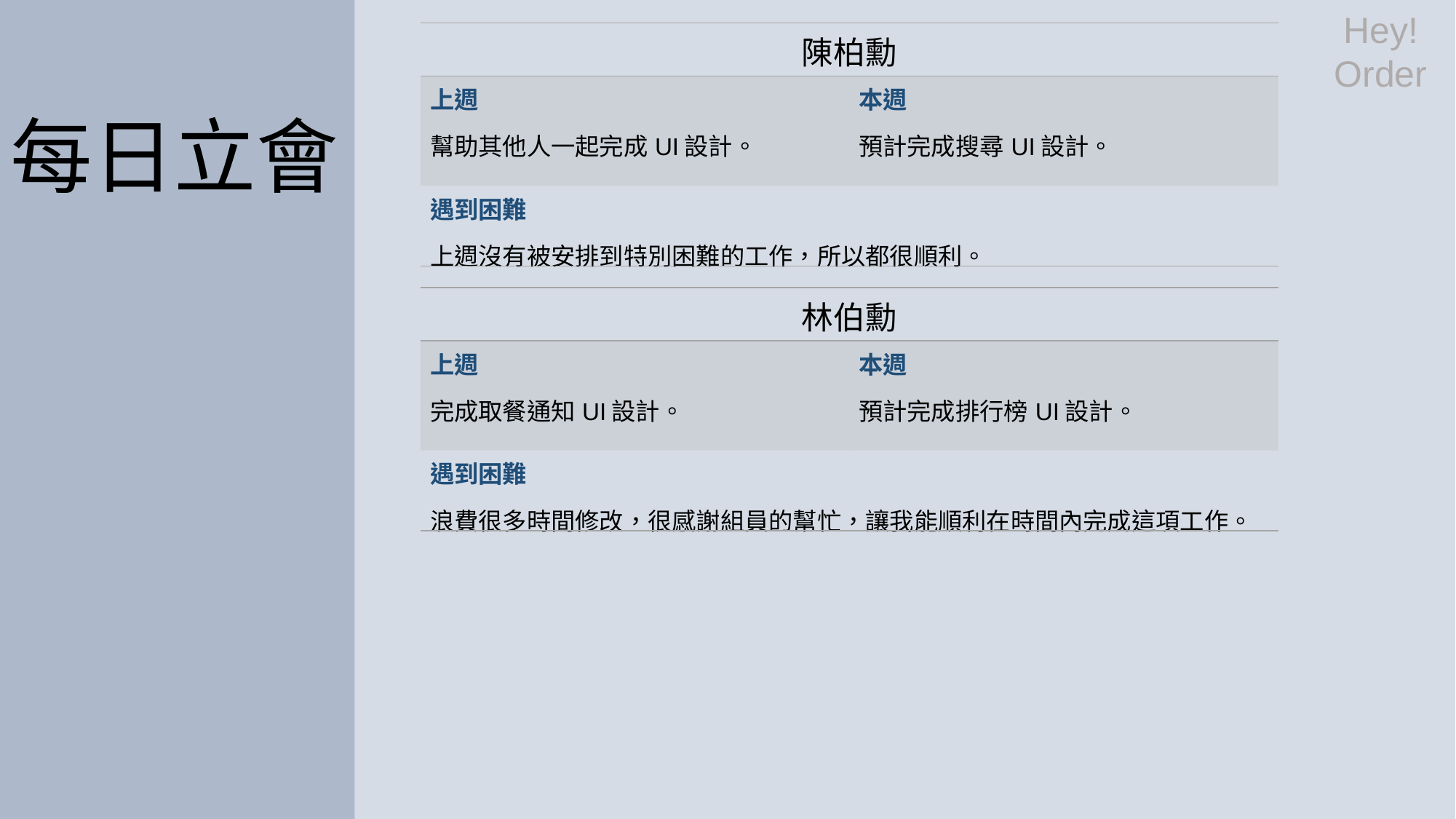

Hey!
Order

| 陳柏勳 |  |
| --- | --- |
| 上週 幫助其他人一起完成UI設計。 | 本週 預計完成搜尋UI設計。 |
| 遇到困難 上週沒有被安排到特別困難的工作，所以都很順利。 |  |
每日立會
| 林伯勳 |  |
| --- | --- |
| 上週 完成取餐通知UI設計。 | 本週 預計完成排行榜UI設計。 |
| 遇到困難 浪費很多時間修改，很感謝組員的幫忙，讓我能順利在時間內完成這項工作。 |  |